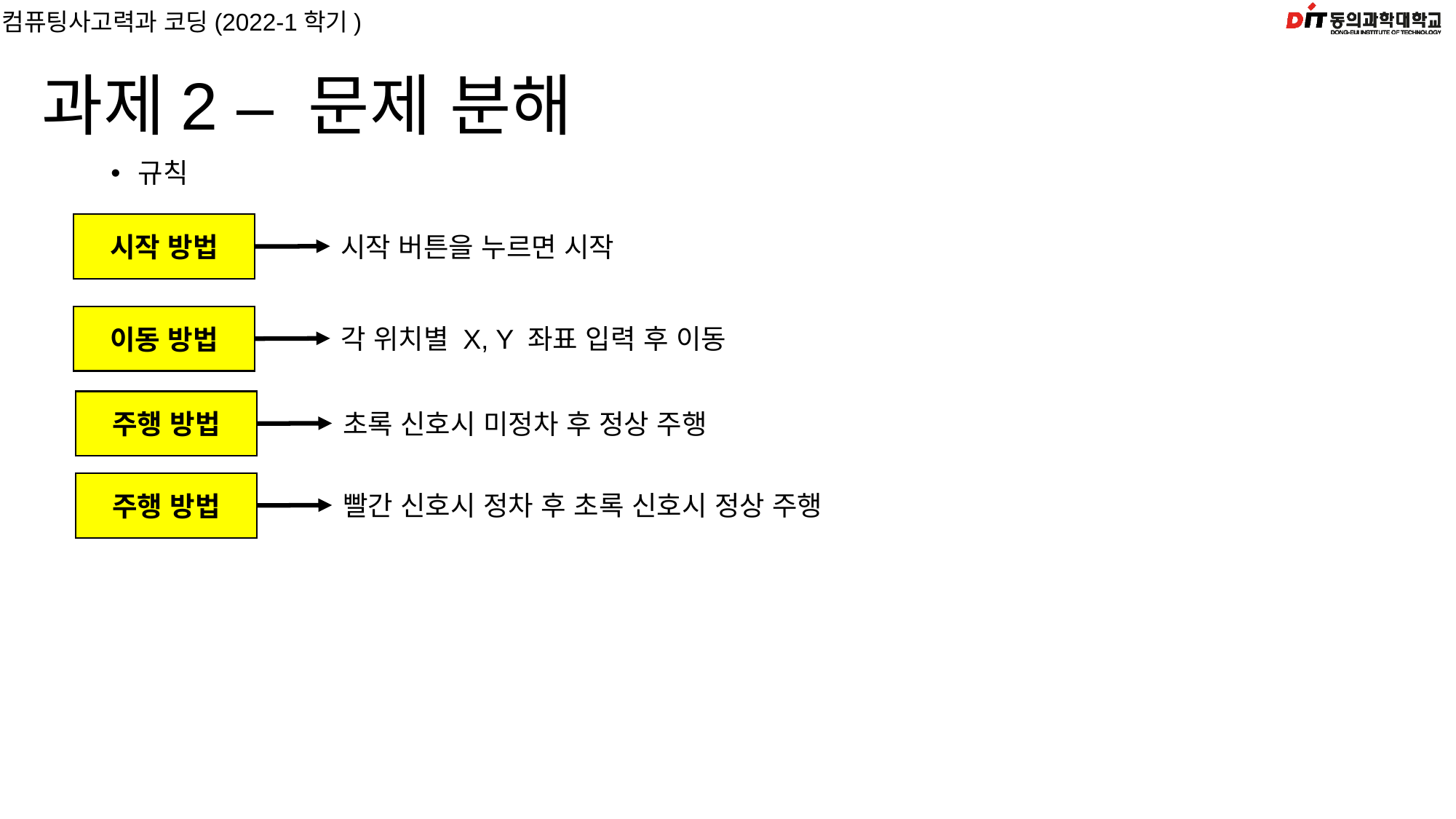

# 과제2 – 문제 분해
규칙
시작 방법
시작 버튼을 누르면 시작
이동 방법
각 위치별 X, Y 좌표 입력 후 이동
주행 방법
초록 신호시 미정차 후 정상 주행
주행 방법
빨간 신호시 정차 후 초록 신호시 정상 주행